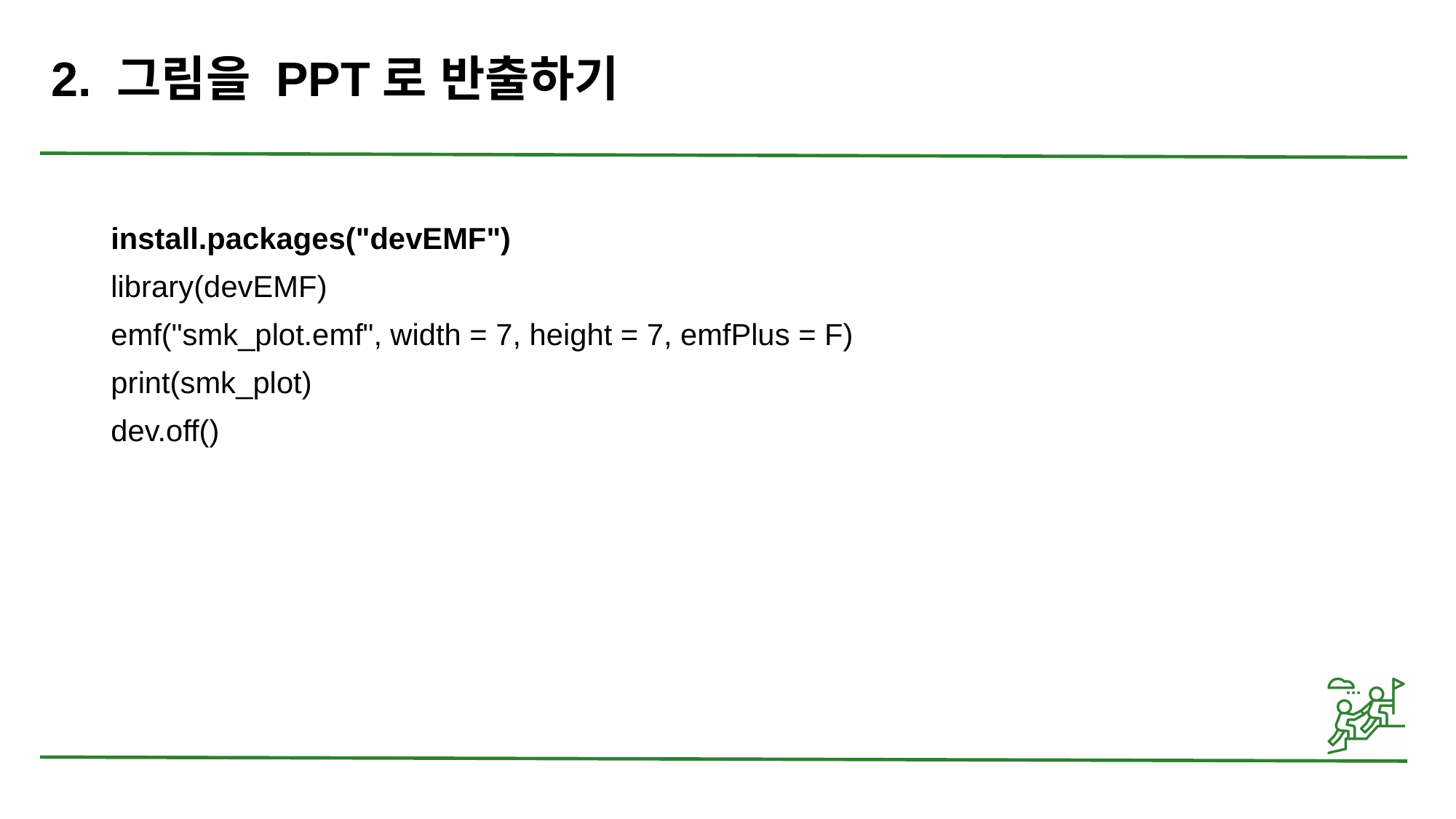

# 2. 그림을 PPT로 반출하기
install.packages("devEMF")
library(devEMF)
emf("smk_plot.emf", width = 7, height = 7, emfPlus = F)
print(smk_plot)
dev.off()